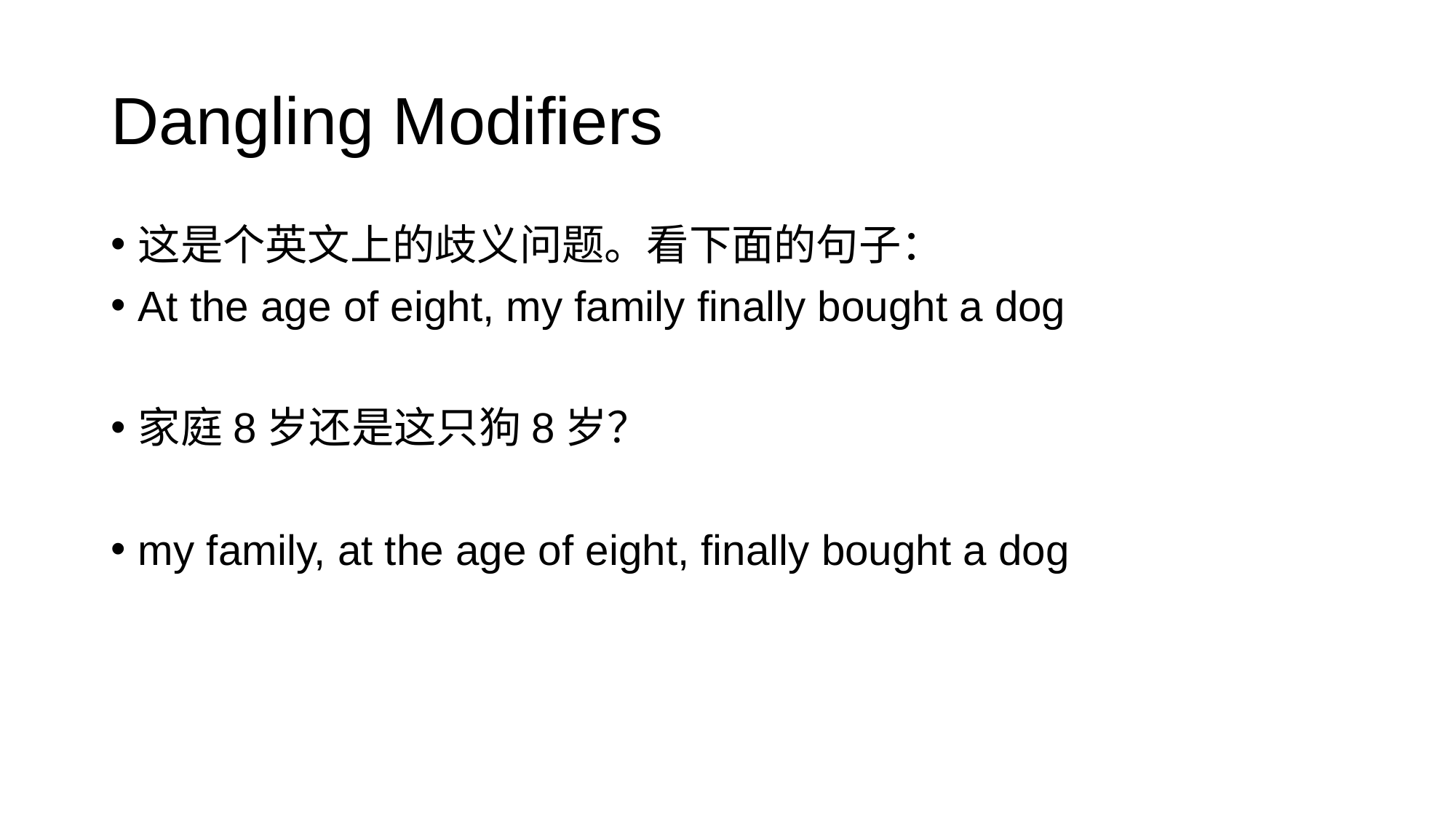

# Dangling Modifiers
这是个英文上的歧义问题。看下面的句子：
At the age of eight, my family finally bought a dog

家庭8岁还是这只狗8岁？

my family, at the age of eight, finally bought a dog